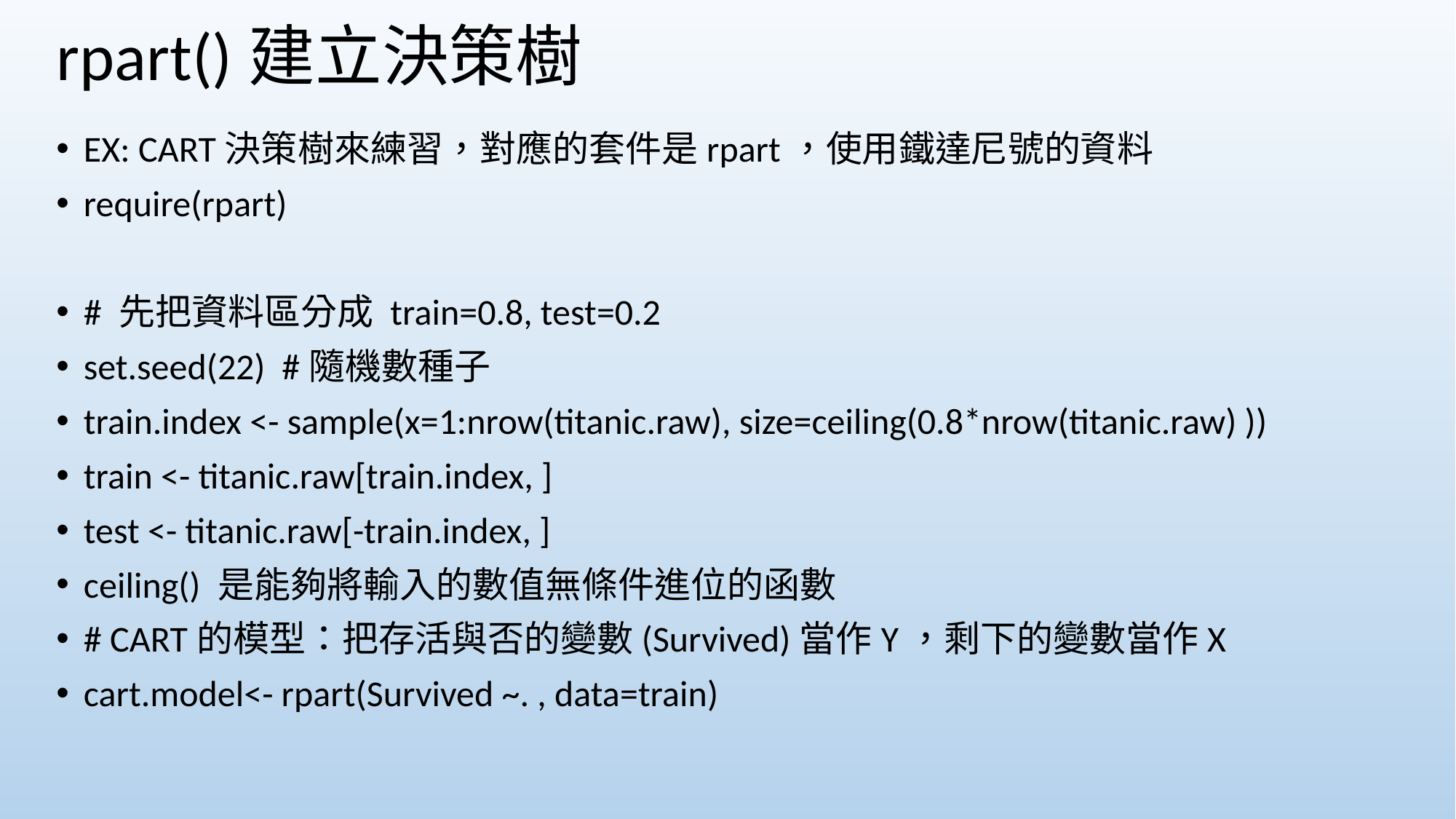

# rpart()建立決策樹
EX: CART決策樹來練習，對應的套件是rpart，使用鐵達尼號的資料
require(rpart)

# 先把資料區分成 train=0.8, test=0.2
set.seed(22)  #隨機數種子
train.index <- sample(x=1:nrow(titanic.raw), size=ceiling(0.8*nrow(titanic.raw) ))
train <- titanic.raw[train.index, ]
test <- titanic.raw[-train.index, ]
ceiling() 是能夠將輸入的數值無條件進位的函數
# CART的模型：把存活與否的變數(Survived)當作Y，剩下的變數當作X
cart.model<- rpart(Survived ~. , data=train)